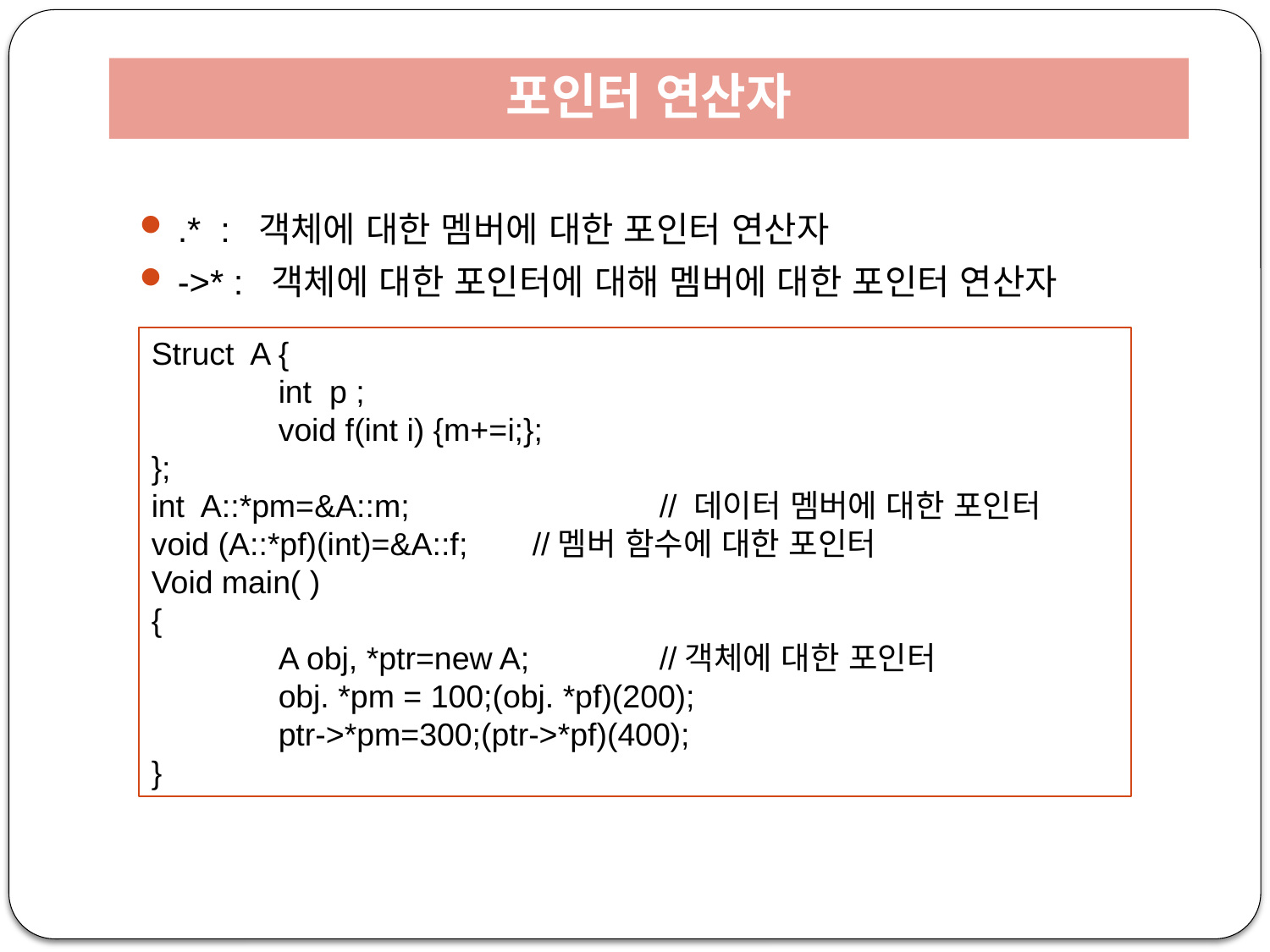

# 포인터 연산자

.*  :  객체에 대한 멤버에 대한 포인터 연산자
->* :  객체에 대한 포인터에 대해 멤버에 대한 포인터 연산자

Struct  A {
	int  p ;
	void f(int i) {m+=i;};
};
int  A::*pm=&A::m;		// 데이터 멤버에 대한 포인터
void (A::*pf)(int)=&A::f;	//멤버 함수에 대한 포인터
Void main( )
{
	A obj, *ptr=new A;		//객체에 대한 포인터
	obj. *pm = 100;(obj. *pf)(200);
	ptr->*pm=300;(ptr->*pf)(400);
}